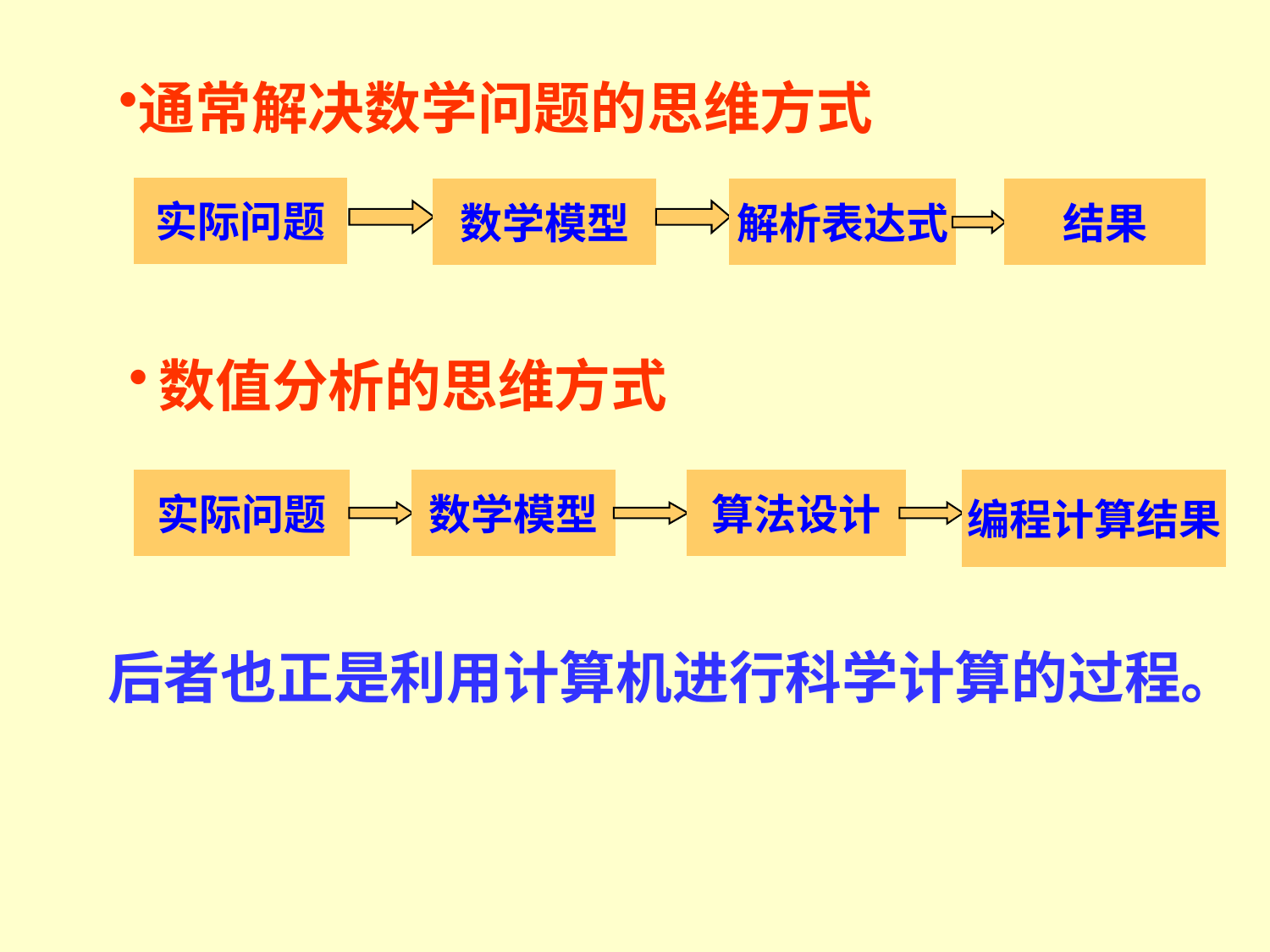

通常解决数学问题的思维方式
实际问题
数学模型
解析表达式
结果

数值分析的思维方式
实际问题
数学模型
算法设计
编程计算结果

后者也正是利用计算机进行科学计算的过程。